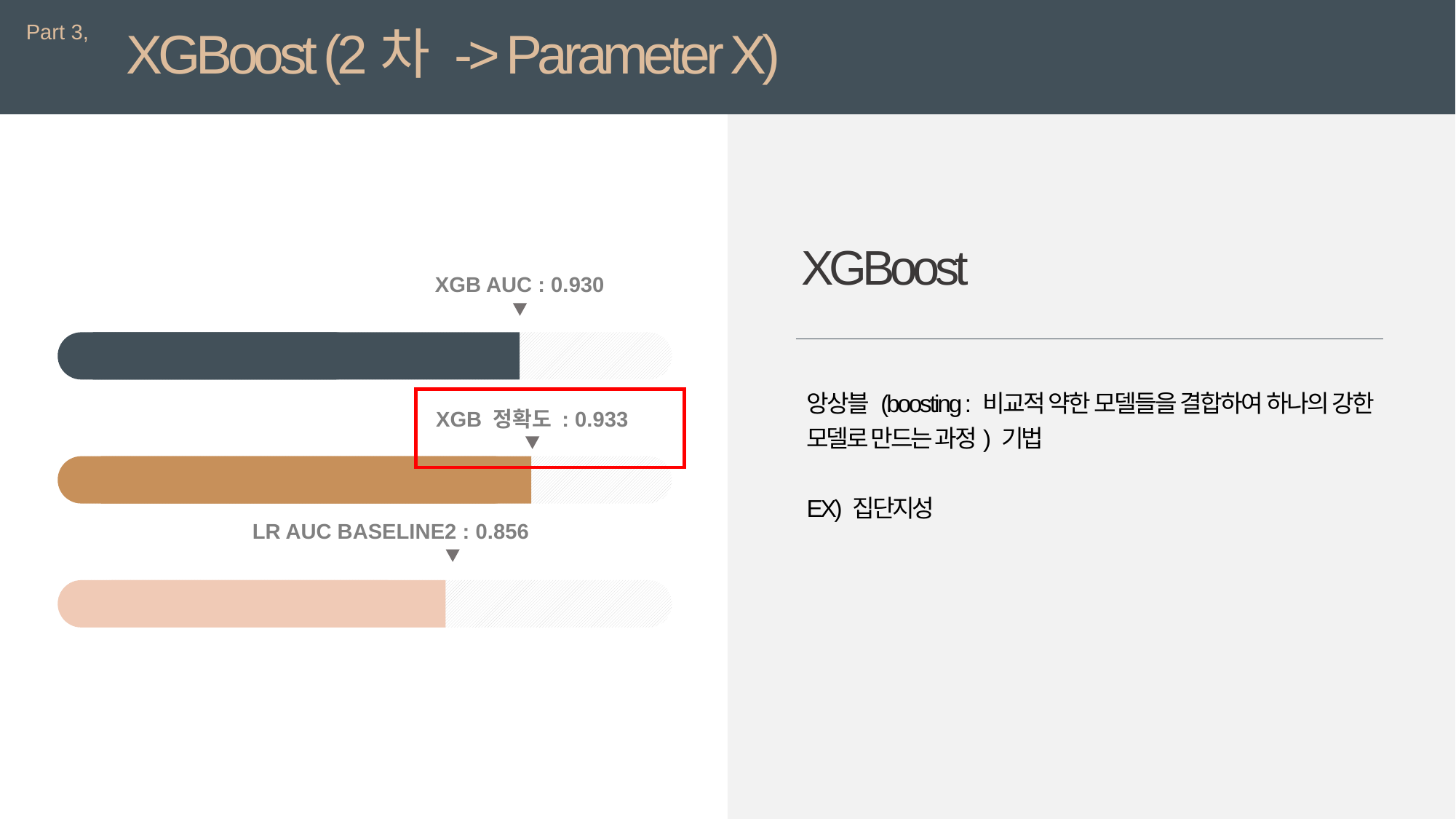

Part 3,
XGBoost (2차 -> Parameter X)

XGBoost
XGB AUC : 0.930

앙상블 (boosting : 비교적 약한 모델들을 결합하여 하나의 강한 모델로 만드는 과정) 기법

EX) 집단지성

XGB 정확도 : 0.933

LR AUC BASELINE2 : 0.856